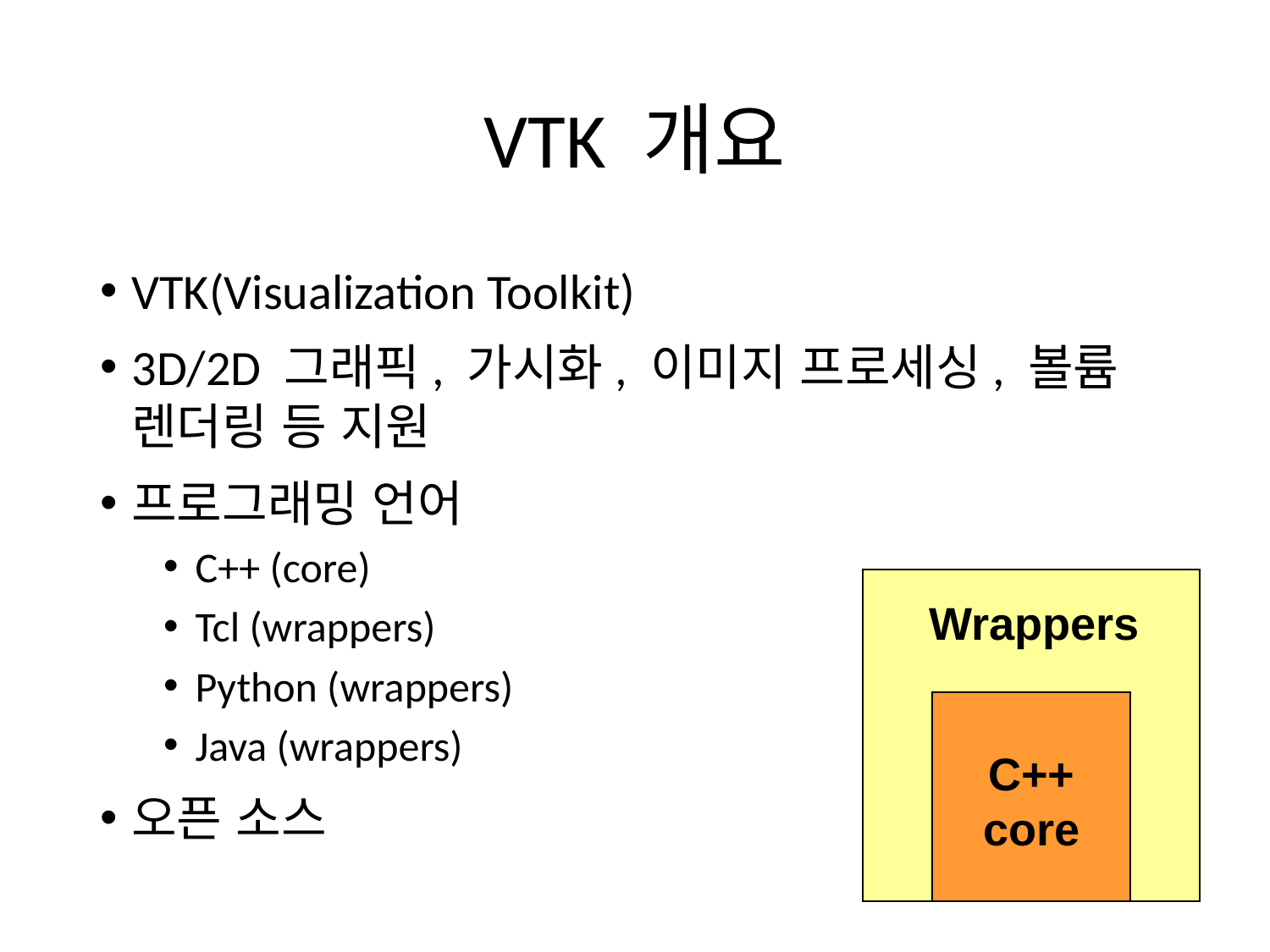

# VTK 개요
VTK(Visualization Toolkit)
3D/2D 그래픽, 가시화, 이미지 프로세싱, 볼륨 렌더링 등 지원
프로그래밍 언어
C++ (core)
Tcl (wrappers)
Python (wrappers)
Java (wrappers)
오픈 소스

Wrappers

C++
core